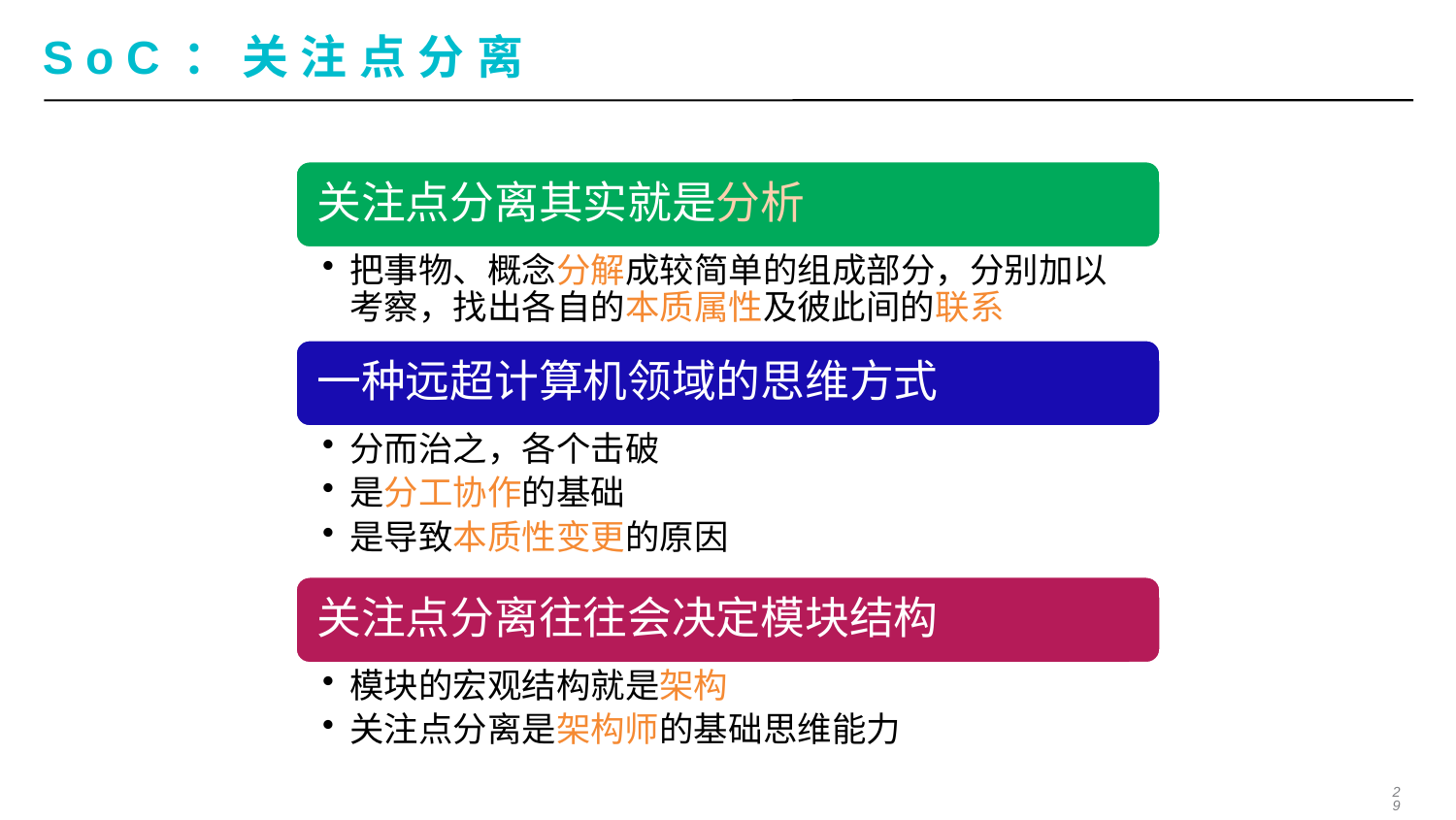

# SoC：关注点分离
关注点分离其实就是分析
把事物、概念分解成较简单的组成部分，分别加以考察，找出各自的本质属性及彼此间的联系
一种远超计算机领域的思维方式
分而治之，各个击破
是分工协作的基础
是导致本质性变更的原因
关注点分离往往会决定模块结构
模块的宏观结构就是架构
关注点分离是架构师的基础思维能力
29